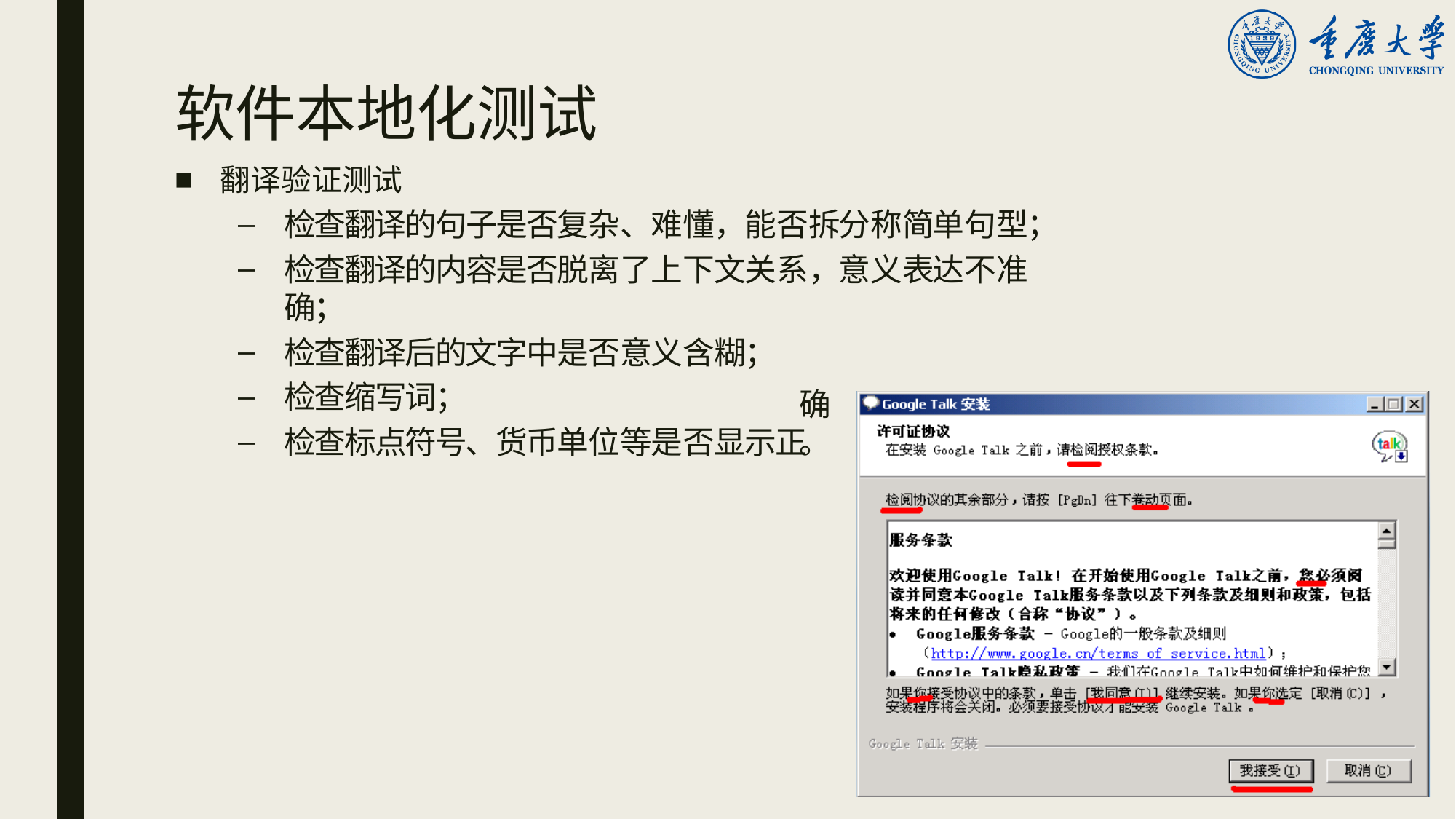

# 软件本地化测试
翻译验证测试
检查翻译的句子是否复杂、难懂，能否拆分称简单句型；
检查翻译的内容是否脱离了上下文关系，意义表达不准确；
检查翻译后的文字中是否意义含糊；
检查缩写词；
检查标点符号、货币单位等是否显示正
确。